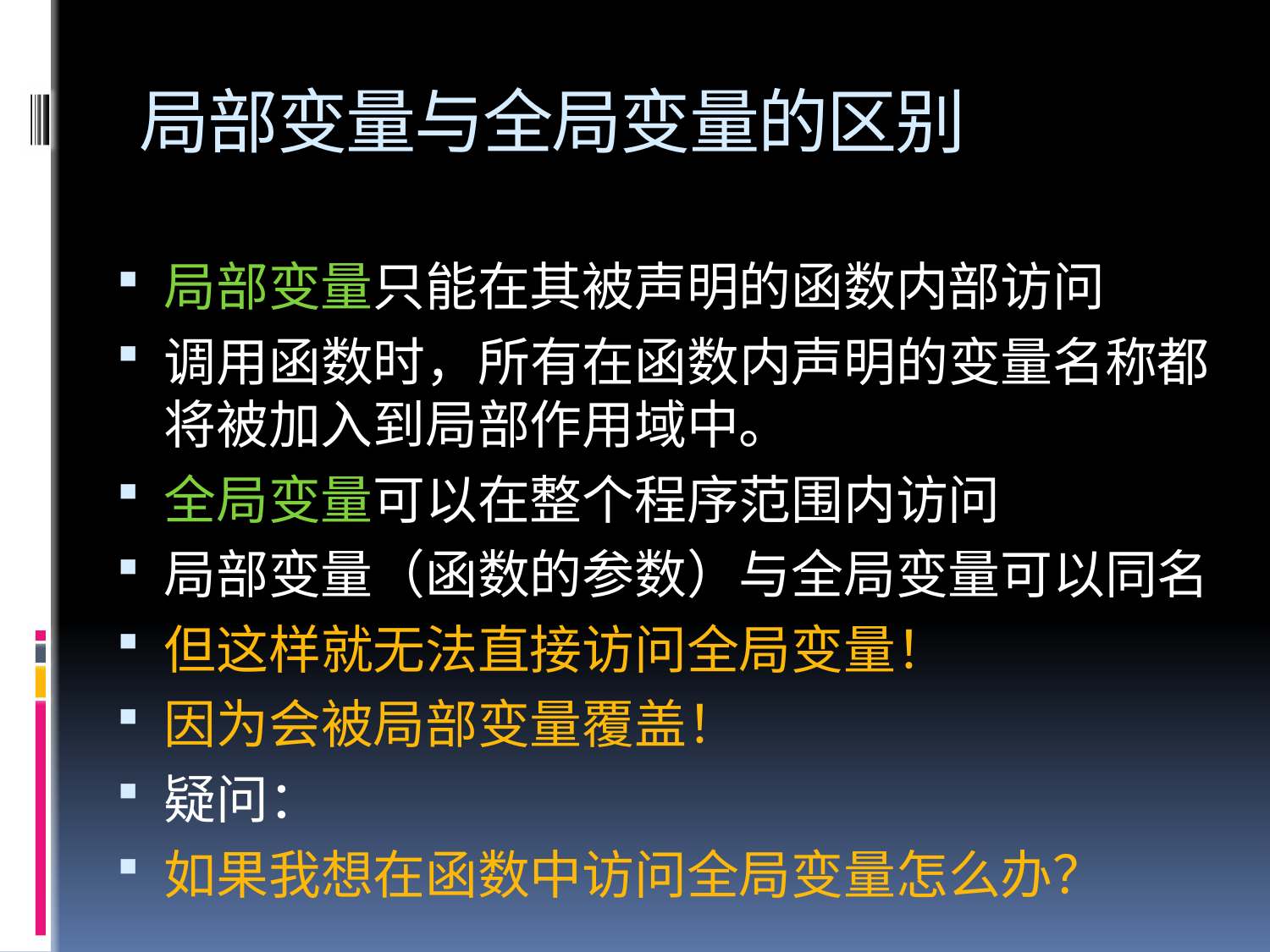

# 局部变量与全局变量的区别
局部变量只能在其被声明的函数内部访问
调用函数时，所有在函数内声明的变量名称都将被加入到局部作用域中。
全局变量可以在整个程序范围内访问
局部变量（函数的参数）与全局变量可以同名
但这样就无法直接访问全局变量！
因为会被局部变量覆盖！
疑问：
如果我想在函数中访问全局变量怎么办？